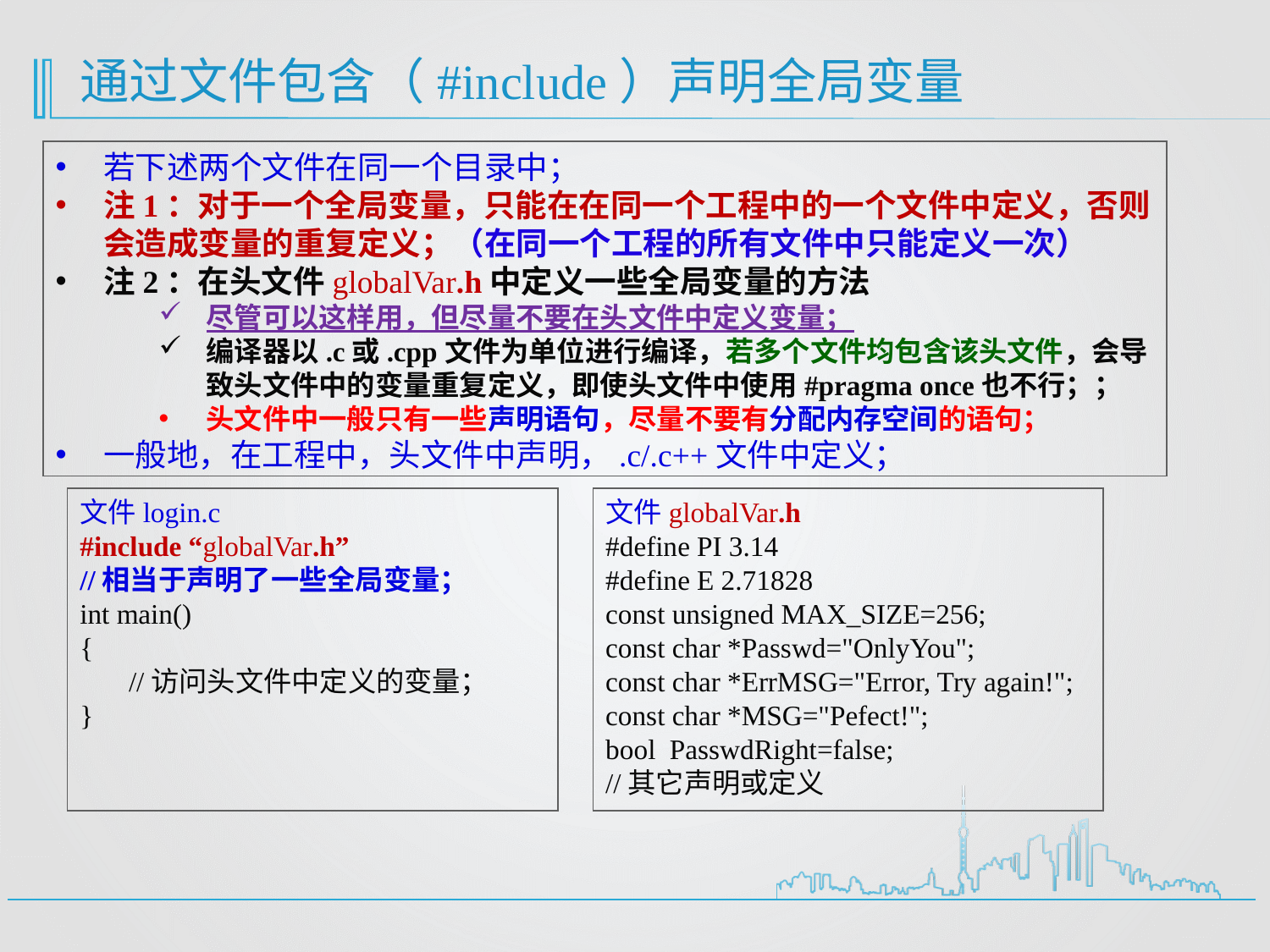

# 通过文件包含（#include）声明全局变量
若下述两个文件在同一个目录中；
注1：对于一个全局变量，只能在在同一个工程中的一个文件中定义，否则会造成变量的重复定义；（在同一个工程的所有文件中只能定义一次）
注2：在头文件globalVar.h中定义一些全局变量的方法
尽管可以这样用，但尽量不要在头文件中定义变量；
编译器以.c或.cpp文件为单位进行编译，若多个文件均包含该头文件，会导致头文件中的变量重复定义，即使头文件中使用#pragma once也不行；；
头文件中一般只有一些声明语句，尽量不要有分配内存空间的语句；
一般地，在工程中，头文件中声明，.c/.c++文件中定义；

文件login.c
#include “globalVar.h”
//相当于声明了一些全局变量；
int main()
{
       //访问头文件中定义的变量；
}
文件globalVar.h
#define PI 3.14
#define E 2.71828
const unsigned MAX_SIZE=256;
const char *Passwd="OnlyYou";
const char *ErrMSG="Error, Try again!";
const char *MSG="Pefect!";
bool  PasswdRight=false;
//其它声明或定义